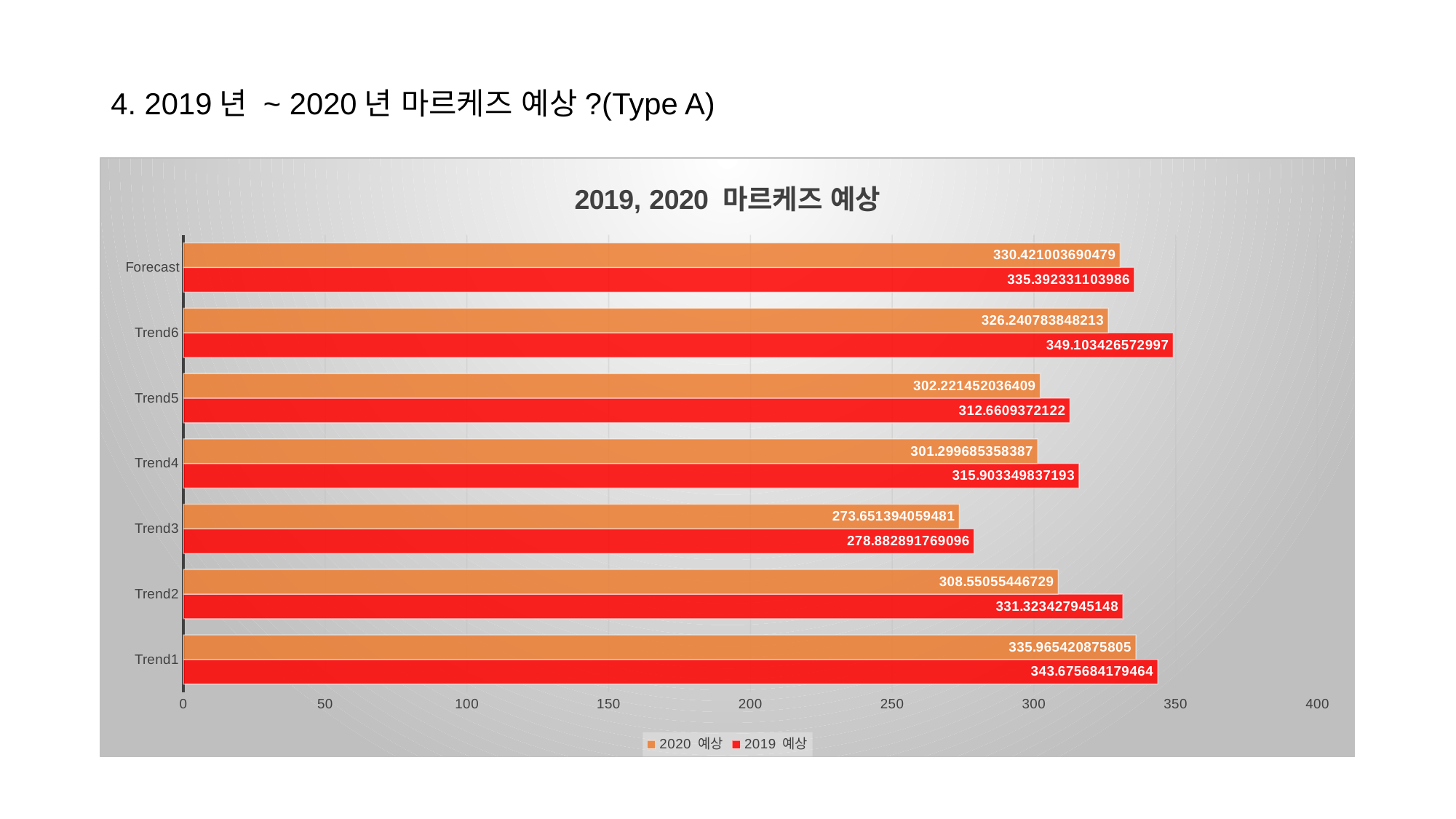

# 4. 2019년 ~ 2020년 마르케즈 예상?(Type A)

### Chart: 2019, 2020 마르케즈 예상

| Category | 2019 예상 | 2020 예상 |
|---|---|---|
| Trend1 | 343.67568417946427 | 335.965420875805 |
| Trend2 | 331.32342794514767 | 308.55055446728954 |
| Trend3 | 278.8828917690959 | 273.65139405948077 |
| Trend4 | 315.9033498371932 | 301.29968535838736 |
| Trend5 | 312.66093721220045 | 302.2214520364091 |
| Trend6 | 349.10342657299674 | 326.2407838482129 |
| Forecast | 335.3923311039856 | 330.4210036904793 |